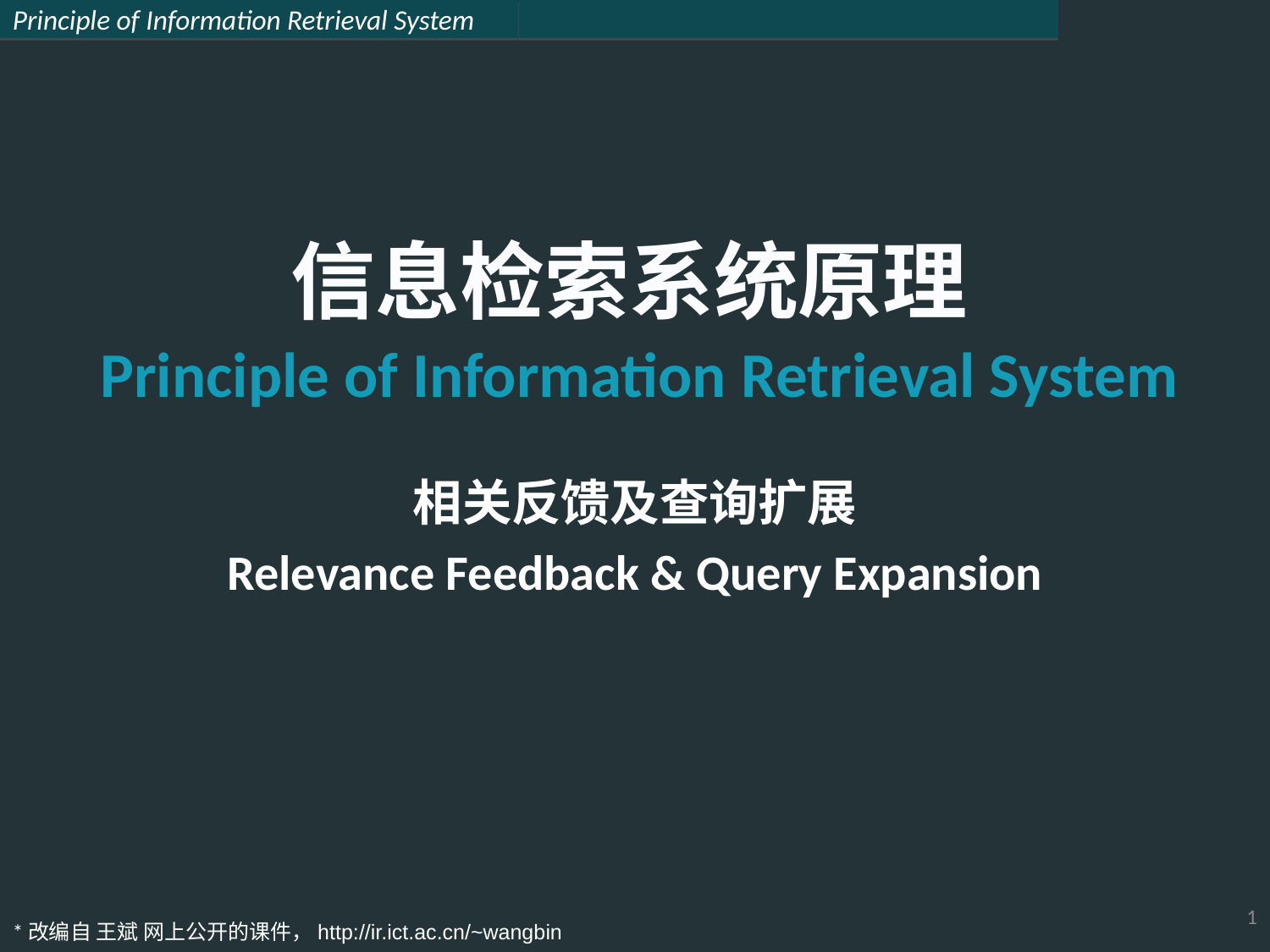

相关反馈及查询扩展
Relevance Feedback & Query Expansion

1